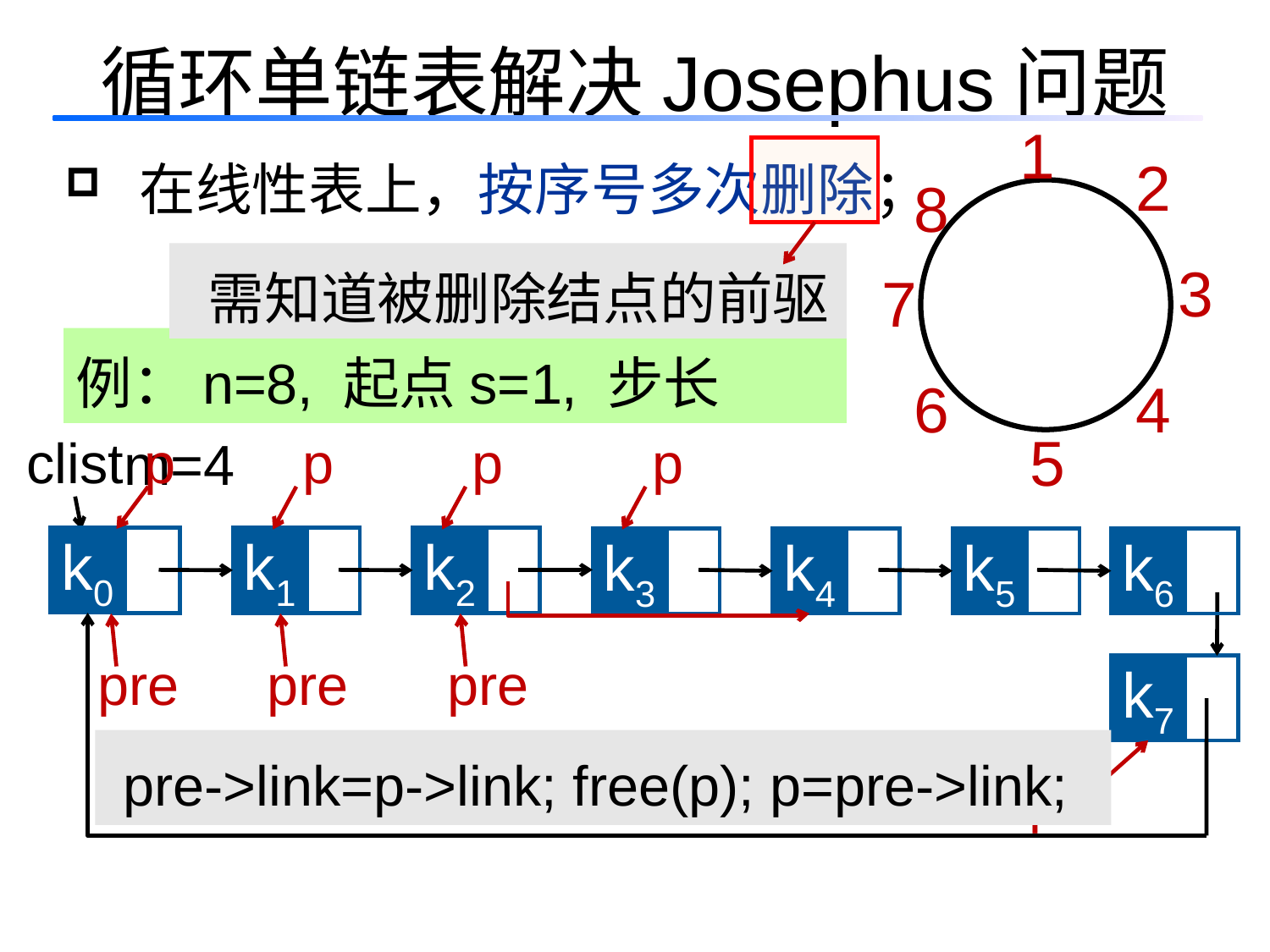

循环单链表解决Josephus问题

 在线性表上，按序号多次删除；
1

2
8

 需知道被删除结点的前驱
3
7
例：n=8, 起点s=1, 步长m=4
6
4
clist
p
p
p
p
5
k0

k1

k2

k3

k4

k5

k6

pre
pre
pre
k7

 pre->link=p->link; free(p); p=pre->link;
pre